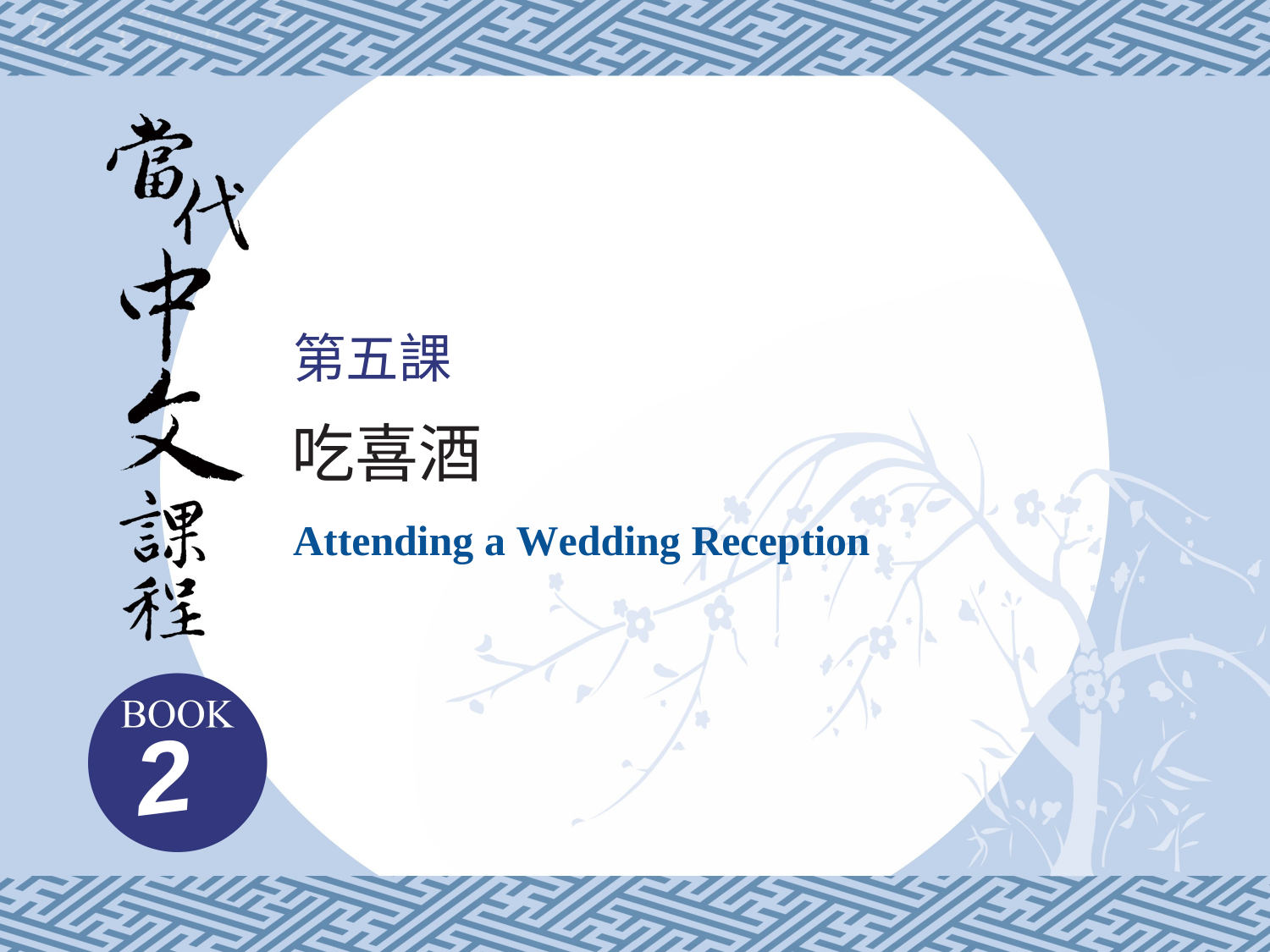

第五課
吃喜酒
Attending a Wedding Reception
2